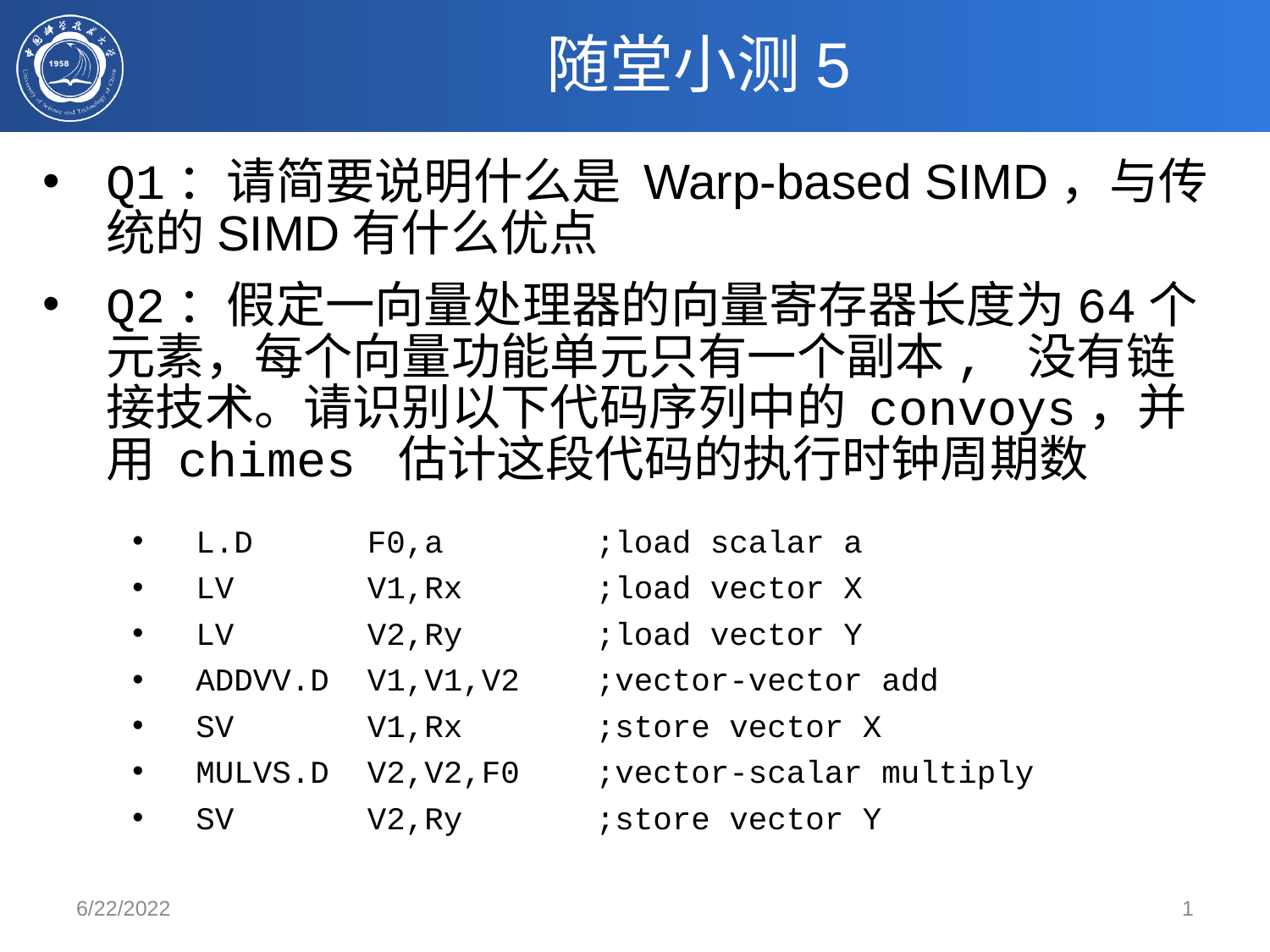

# 随堂小测5
Q1：请简要说明什么是 Warp-based SIMD，与传统的SIMD有什么优点
Q2：假定一向量处理器的向量寄存器长度为64个元素，每个向量功能单元只有一个副本, 没有链接技术。请识别以下代码序列中的 convoys，并用 chimes 估计这段代码的执行时钟周期数

L.D      F0,a        ;load scalar a
LV       V1,Rx       ;load vector X
LV       V2,Ry       ;load vector Y
ADDVV.D  V1,V1,V2    ;vector-vector add
SV       V1,Rx       ;store vector X
MULVS.D  V2,V2,F0    ;vector-scalar multiply
SV       V2,Ry       ;store vector Y
6/22/2022
1